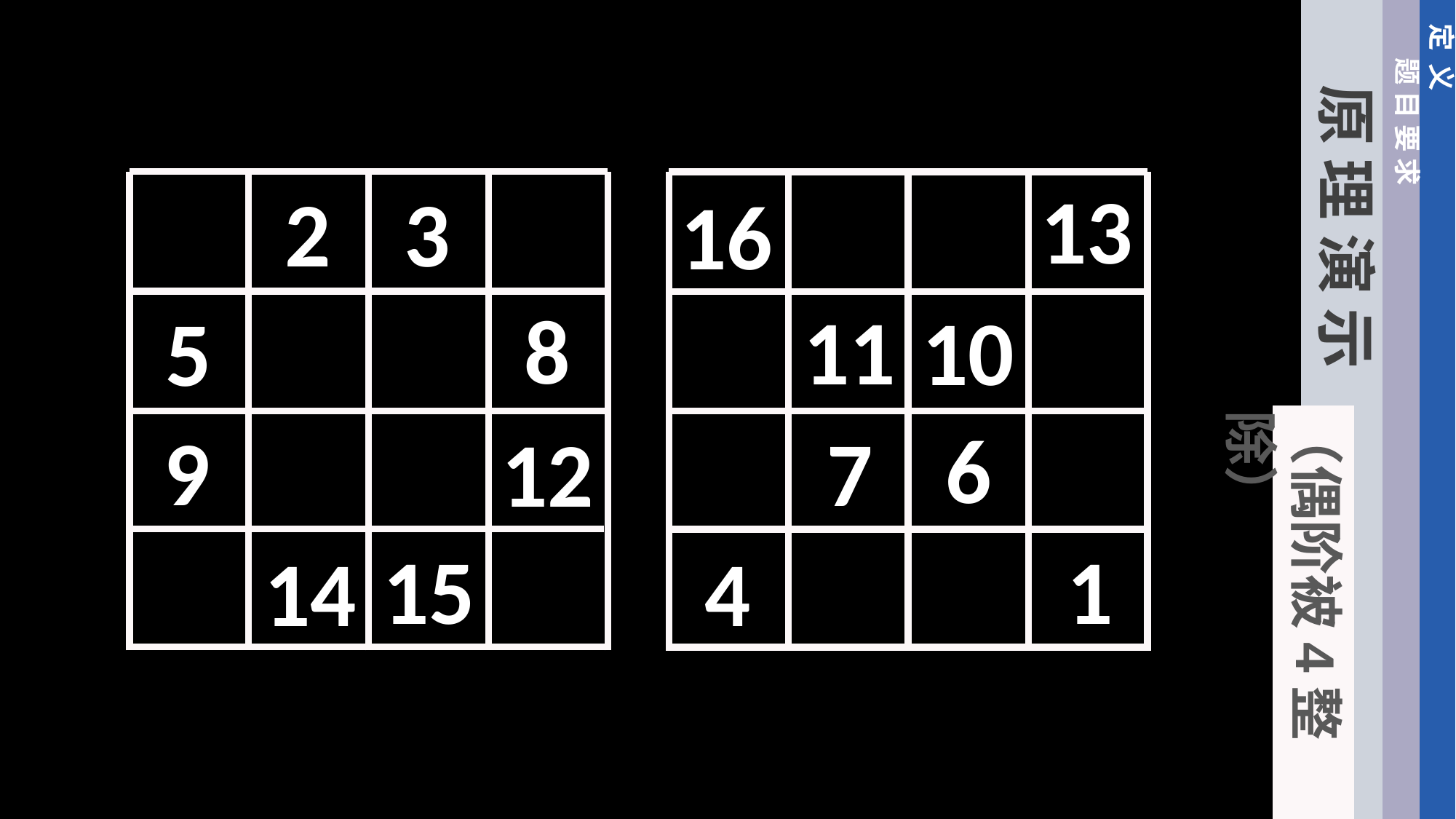

定  义
题 目 要 求
原 理 演 示
13
16
11
10
6
7
1
4
3
2
8
5
9
12
15
14
（偶阶被4整除）